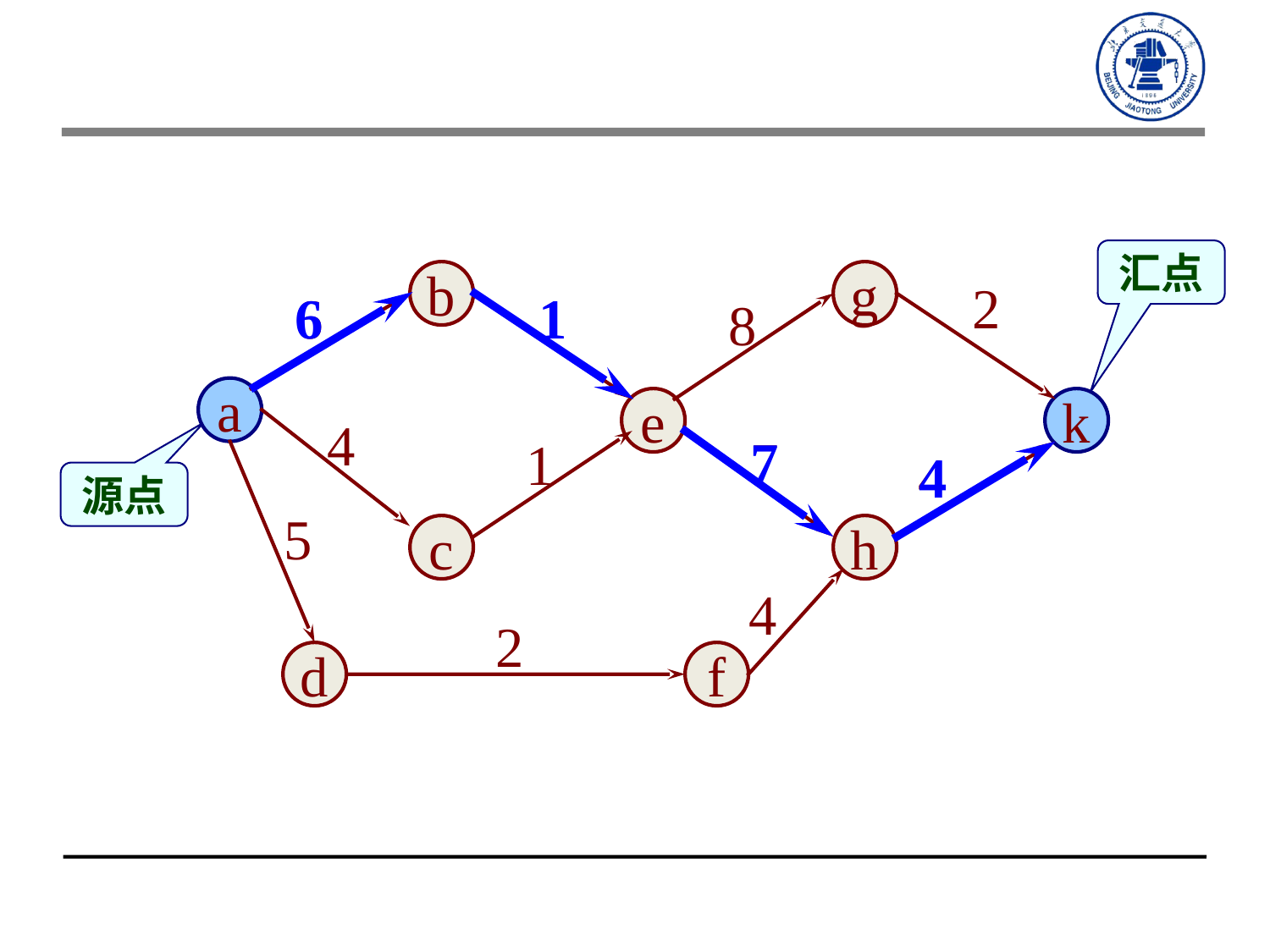

汇点
b
g
2
6
6
1
1
8

a
e
k
4

7
7
1

4
4

源点
5
c
h

4
2
d
f